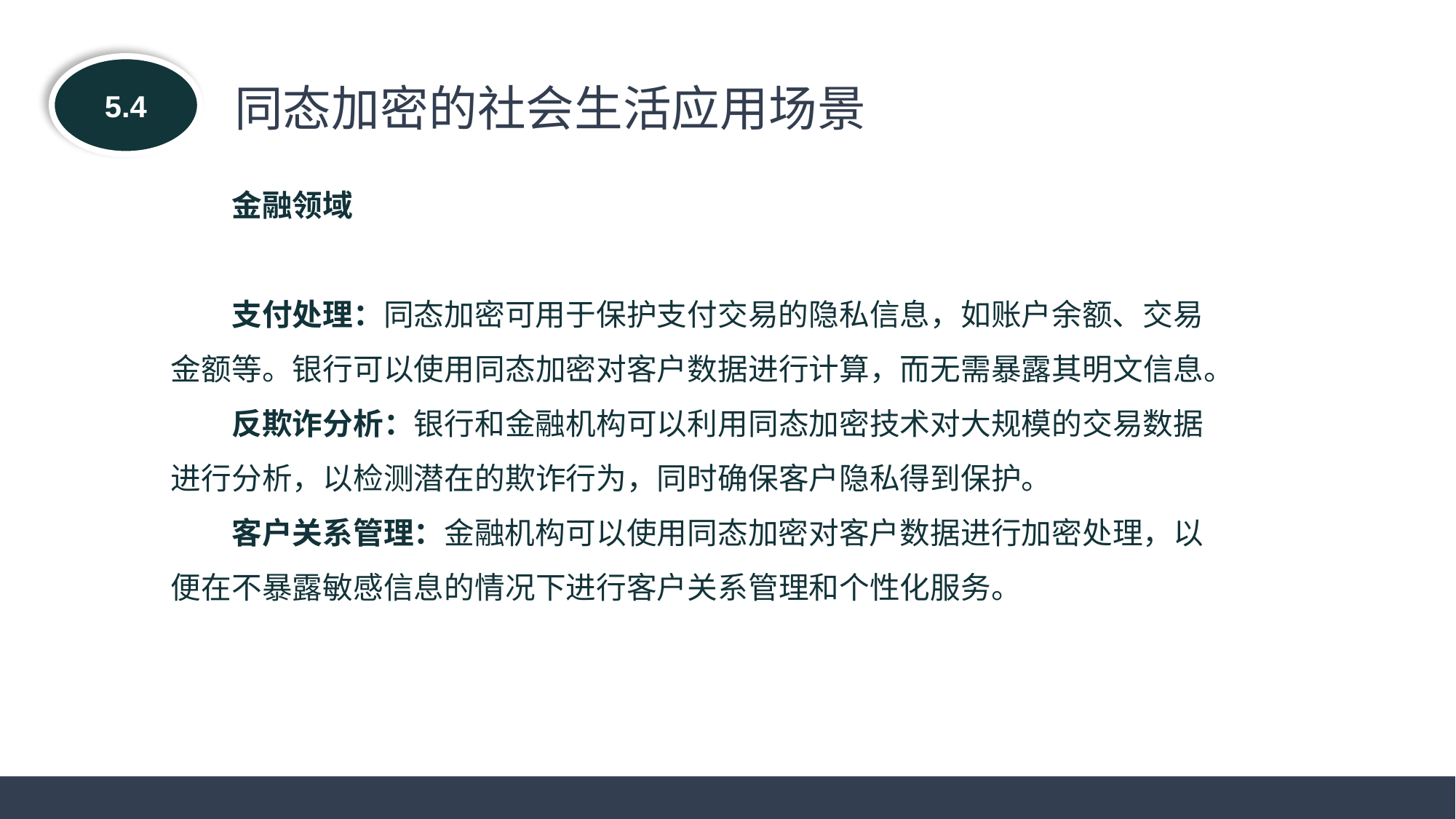

5.4
同态加密的社会生活应用场景

金融领域

支付处理：同态加密可用于保护支付交易的隐私信息，如账户余额、交易金额等。银行可以使用同态加密对客户数据进行计算，而无需暴露其明文信息。
反欺诈分析：银行和金融机构可以利用同态加密技术对大规模的交易数据进行分析，以检测潜在的欺诈行为，同时确保客户隐私得到保护。
客户关系管理：金融机构可以使用同态加密对客户数据进行加密处理，以便在不暴露敏感信息的情况下进行客户关系管理和个性化服务。